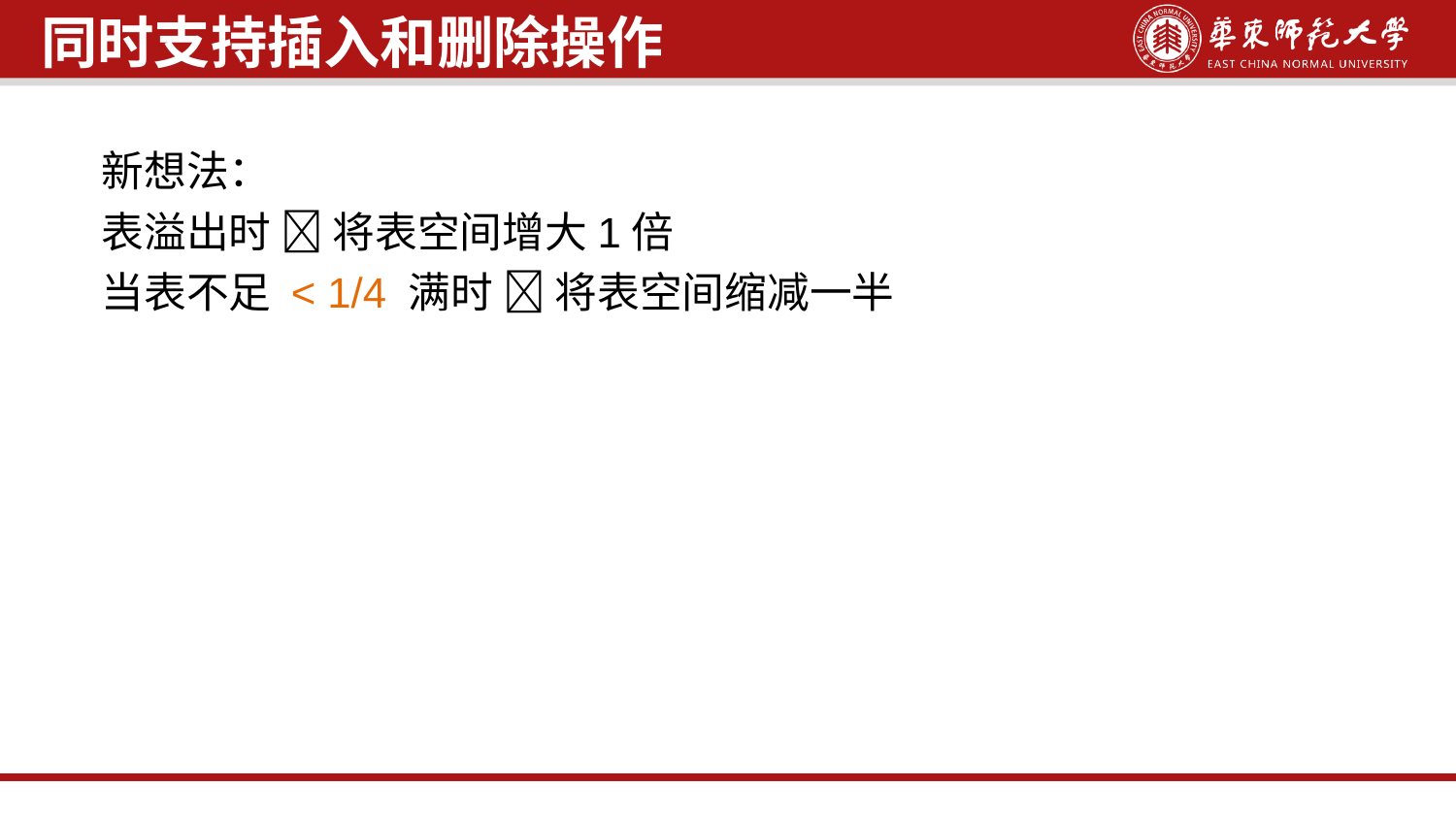

同时支持插入和删除操作
新想法：
表溢出时 ⇒ 将表空间增大1倍
当表不足 < 1/4 满时 → 将表空间缩减一半